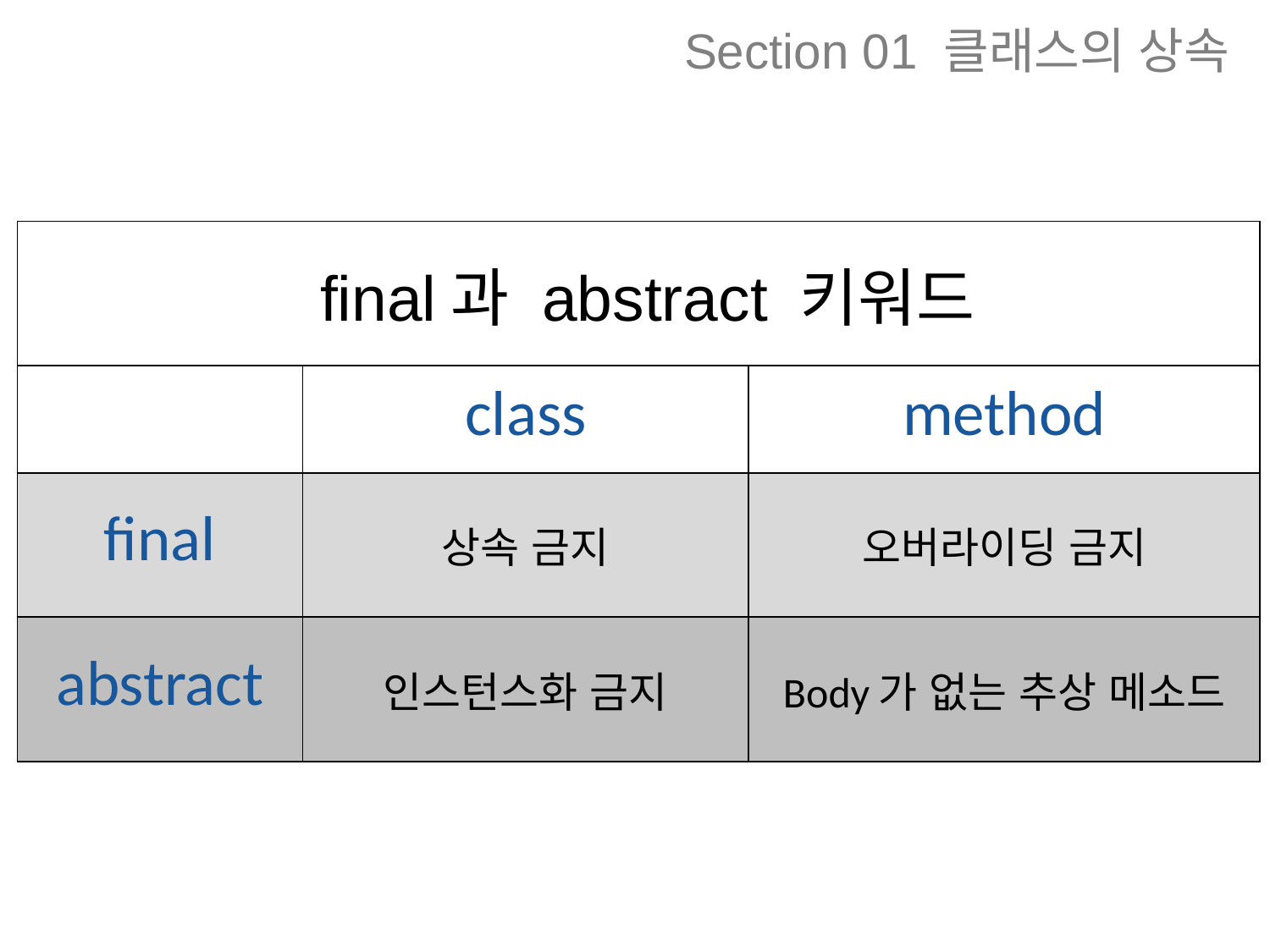

# Section 01 클래스의 상속
| final과 abstract 키워드 |  |  |
| --- | --- | --- |
|  | class | method |
| final | 상속 금지 | 오버라이딩 금지 |
| abstract | 인스턴스화 금지 | Body가 없는 추상 메소드 |